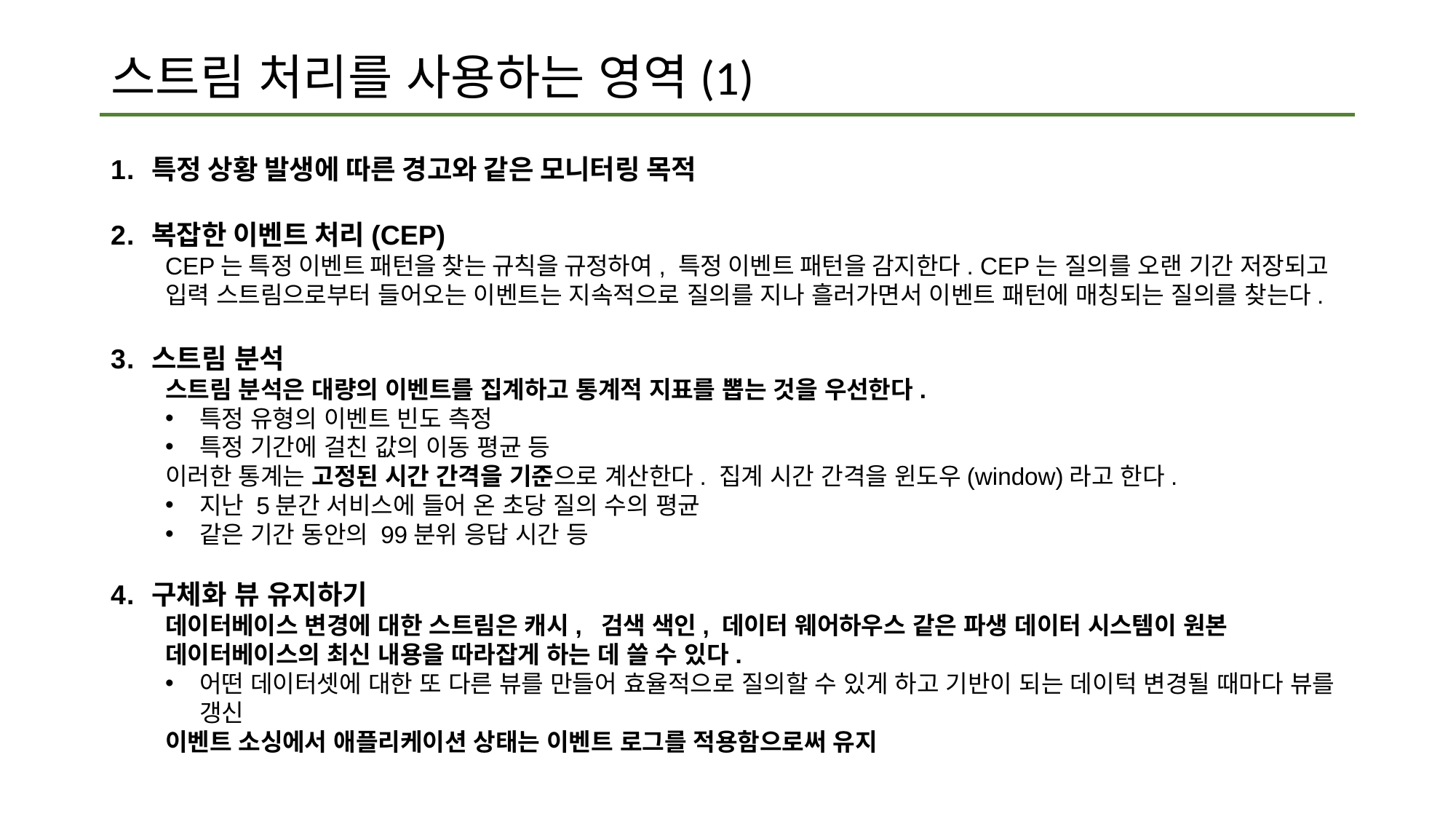

# 스트림 처리를 사용하는 영역(1)

특정 상황 발생에 따른 경고와 같은 모니터링 목적

복잡한 이벤트 처리(CEP)
CEP는 특정 이벤트 패턴을 찾는 규칙을 규정하여, 특정 이벤트 패턴을 감지한다. CEP는 질의를 오랜 기간 저장되고 입력 스트림으로부터 들어오는 이벤트는 지속적으로 질의를 지나 흘러가면서 이벤트 패턴에 매칭되는 질의를 찾는다.

스트림 분석
스트림 분석은 대량의 이벤트를 집계하고 통계적 지표를 뽑는 것을 우선한다.
특정 유형의 이벤트 빈도 측정
특정 기간에 걸친 값의 이동 평균 등
이러한 통계는 고정된 시간 간격을 기준으로 계산한다. 집계 시간 간격을 윈도우(window)라고 한다.
지난 5분간 서비스에 들어 온 초당 질의 수의 평균
같은 기간 동안의 99분위 응답 시간 등

구체화 뷰 유지하기
데이터베이스 변경에 대한 스트림은 캐시,  검색 색인, 데이터 웨어하우스 같은 파생 데이터 시스템이 원본 데이터베이스의 최신 내용을 따라잡게 하는 데 쓸 수 있다.
어떤 데이터셋에 대한 또 다른 뷰를 만들어 효율적으로 질의할 수 있게 하고 기반이 되는 데이턱 변경될 때마다 뷰를 갱신
이벤트 소싱에서 애플리케이션 상태는 이벤트 로그를 적용함으로써 유지